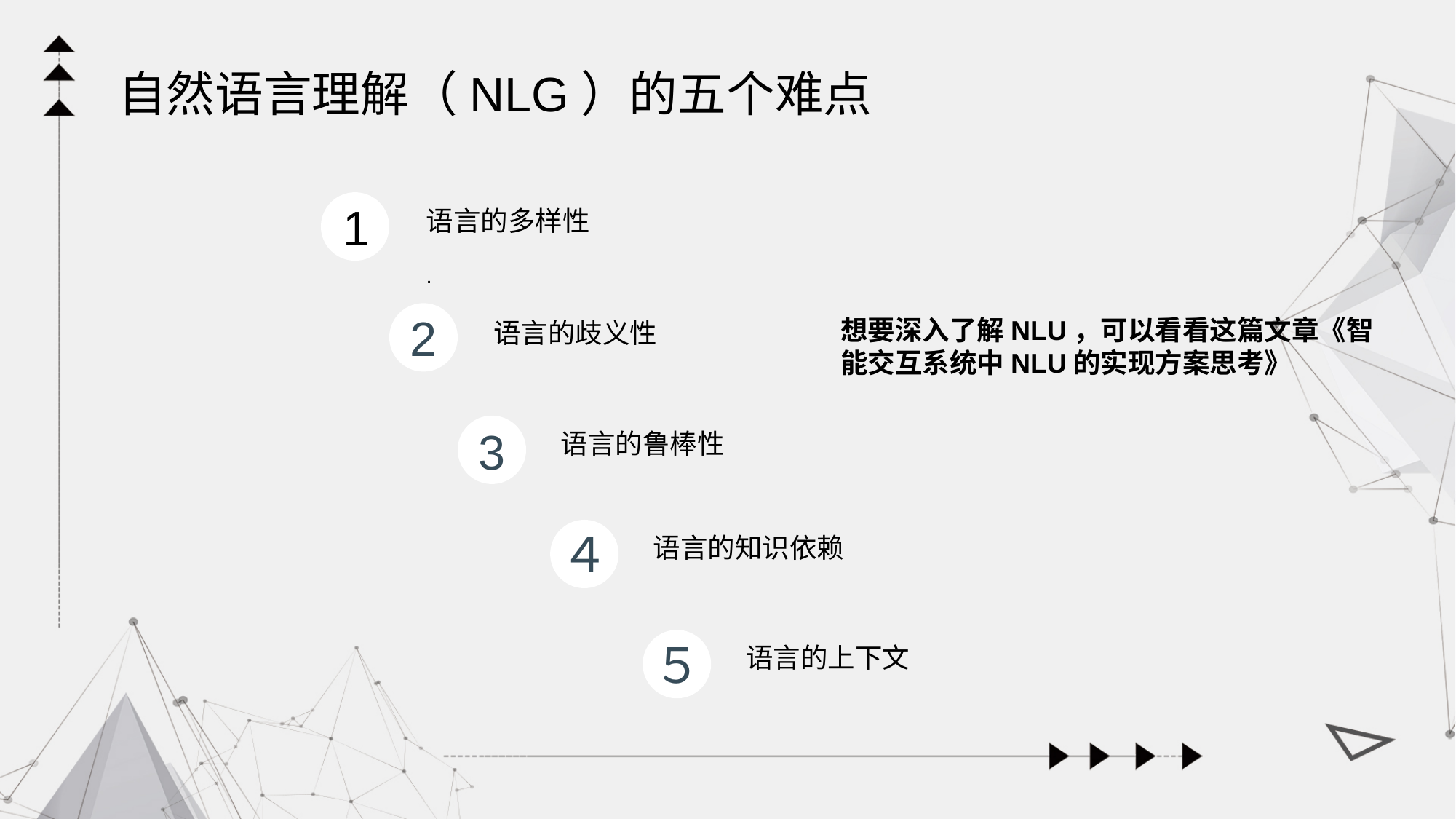

自然语言理解（NLG）的五个难点
1

语言的多样性
.
2

语言的歧义性

想要深入了解NLU，可以看看这篇文章《智能交互系统中NLU的实现方案思考》

3
语言的鲁棒性

４

语言的知识依赖

５

语言的上下文